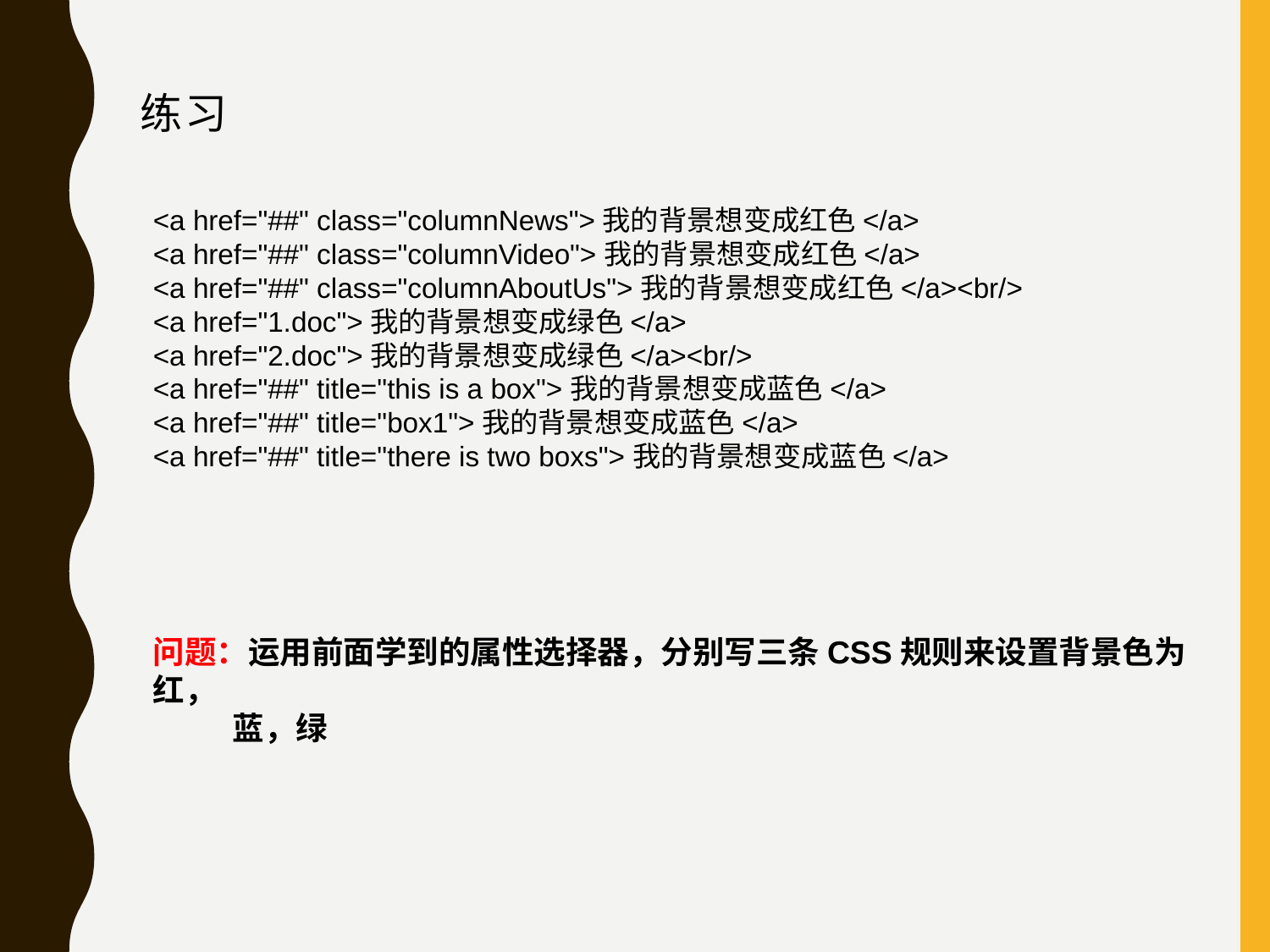

# 练习
<a href="##" class="columnNews">我的背景想变成红色</a>
<a href="##" class="columnVideo">我的背景想变成红色</a>
<a href="##" class="columnAboutUs">我的背景想变成红色</a><br/>
<a href="1.doc">我的背景想变成绿色</a>
<a href="2.doc">我的背景想变成绿色</a><br/>
<a href="##" title="this is a box">我的背景想变成蓝色</a>
<a href="##" title="box1">我的背景想变成蓝色</a>
<a href="##" title="there is two boxs">我的背景想变成蓝色</a>
问题：运用前面学到的属性选择器，分别写三条CSS规则来设置背景色为红，
          蓝，绿